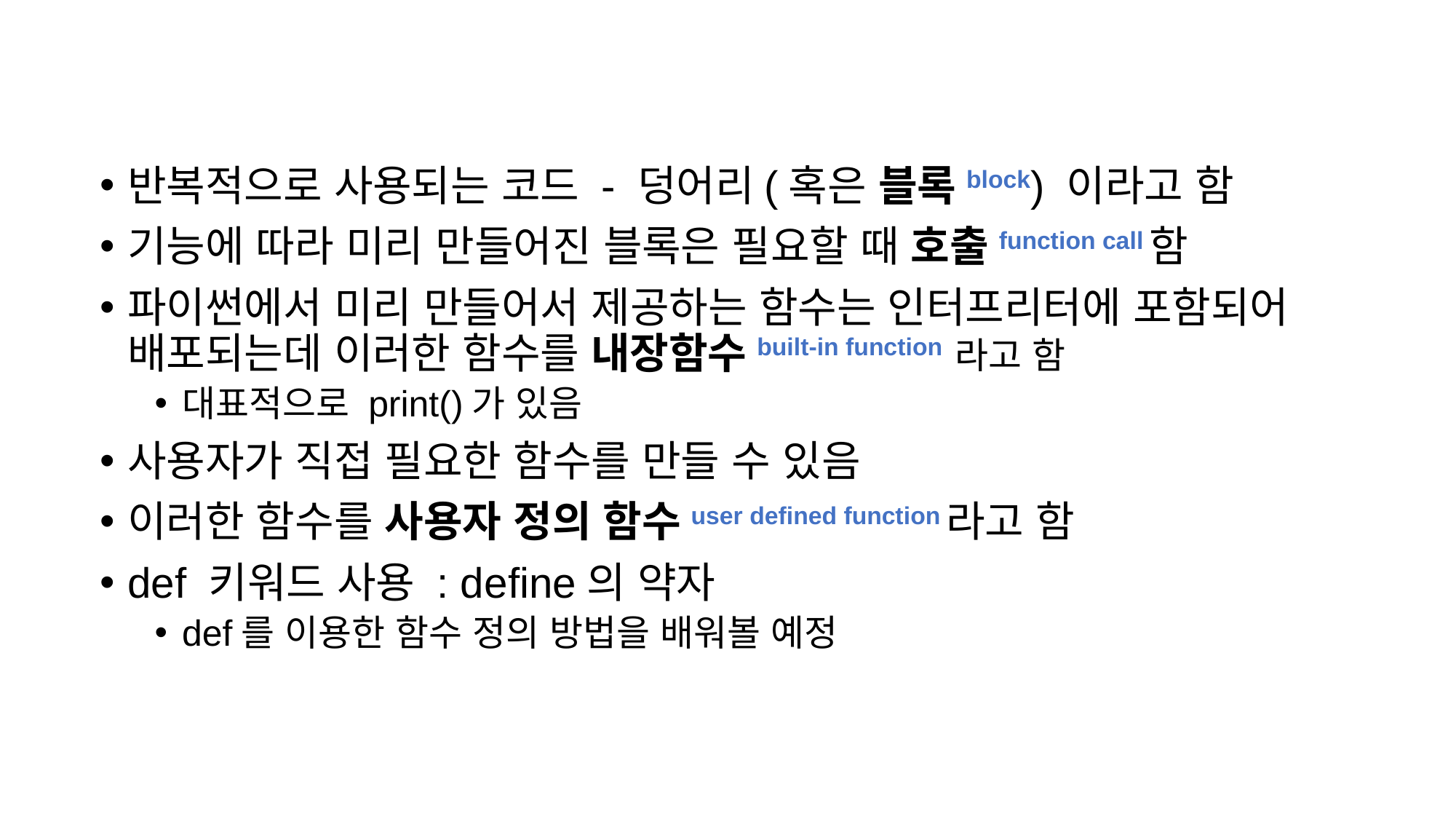

반복적으로 사용되는 코드 - 덩어리(혹은 블록block) 이라고 함
기능에 따라 미리 만들어진 블록은 필요할 때 호출function call함
파이썬에서 미리 만들어서 제공하는 함수는 인터프리터에 포함되어 배포되는데 이러한 함수를 내장함수built-in function 라고 함
대표적으로 print()가 있음
사용자가 직접 필요한 함수를 만들 수 있음
이러한 함수를 사용자 정의 함수user defined function라고 함
def 키워드 사용 : define의 약자
def를 이용한 함수 정의 방법을 배워볼 예정